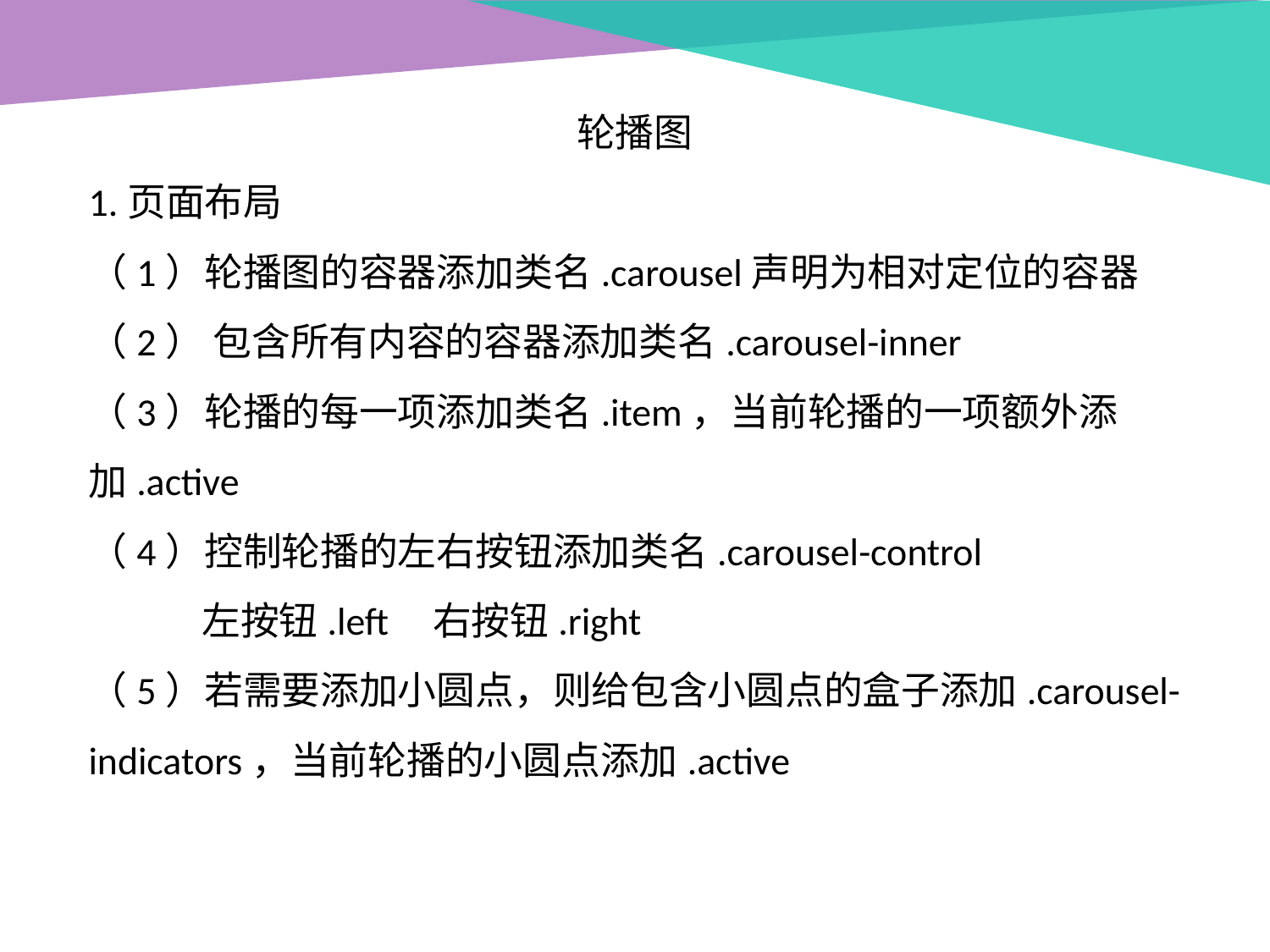

轮播图
1.页面布局
（1）轮播图的容器添加类名.carousel声明为相对定位的容器
（2） 包含所有内容的容器添加类名.carousel-inner
（3）轮播的每一项添加类名.item，当前轮播的一项额外添加.active
（4）控制轮播的左右按钮添加类名.carousel-control
            左按钮.left    右按钮.right
（5）若需要添加小圆点，则给包含小圆点的盒子添加.carousel-indicators，当前轮播的小圆点添加.active